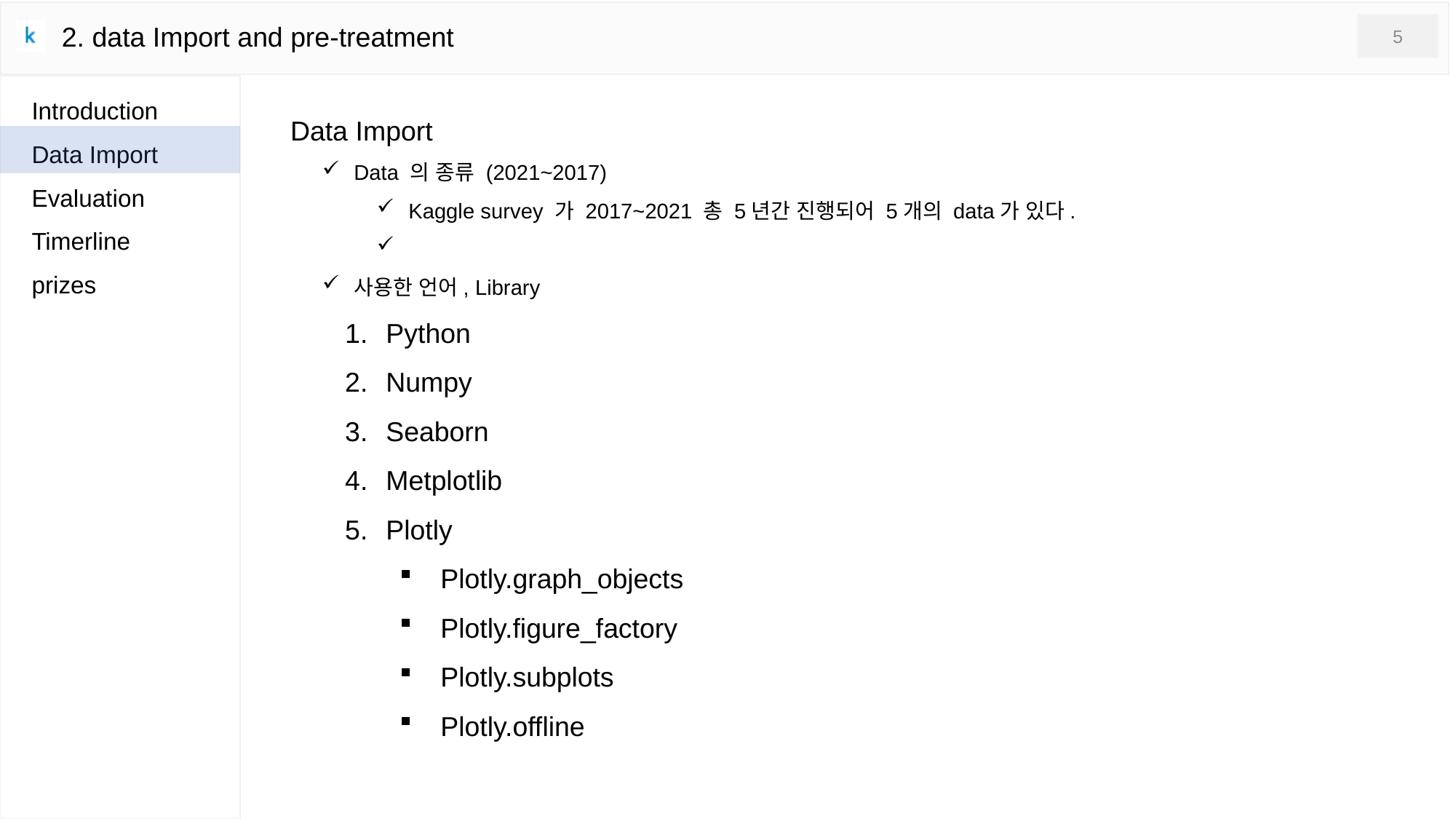

2. data Import and pre-treatment
5
Introduction
Data Import
Evaluation
Timerline
prizes
Data Import
Data 의 종류 (2021~2017)
Kaggle survey 가 2017~2021 총 5년간 진행되어 5개의 data가 있다.

사용한 언어, Library
Python
Numpy
Seaborn
Metplotlib
Plotly
Plotly.graph_objects
Plotly.figure_factory
Plotly.subplots
Plotly.offline